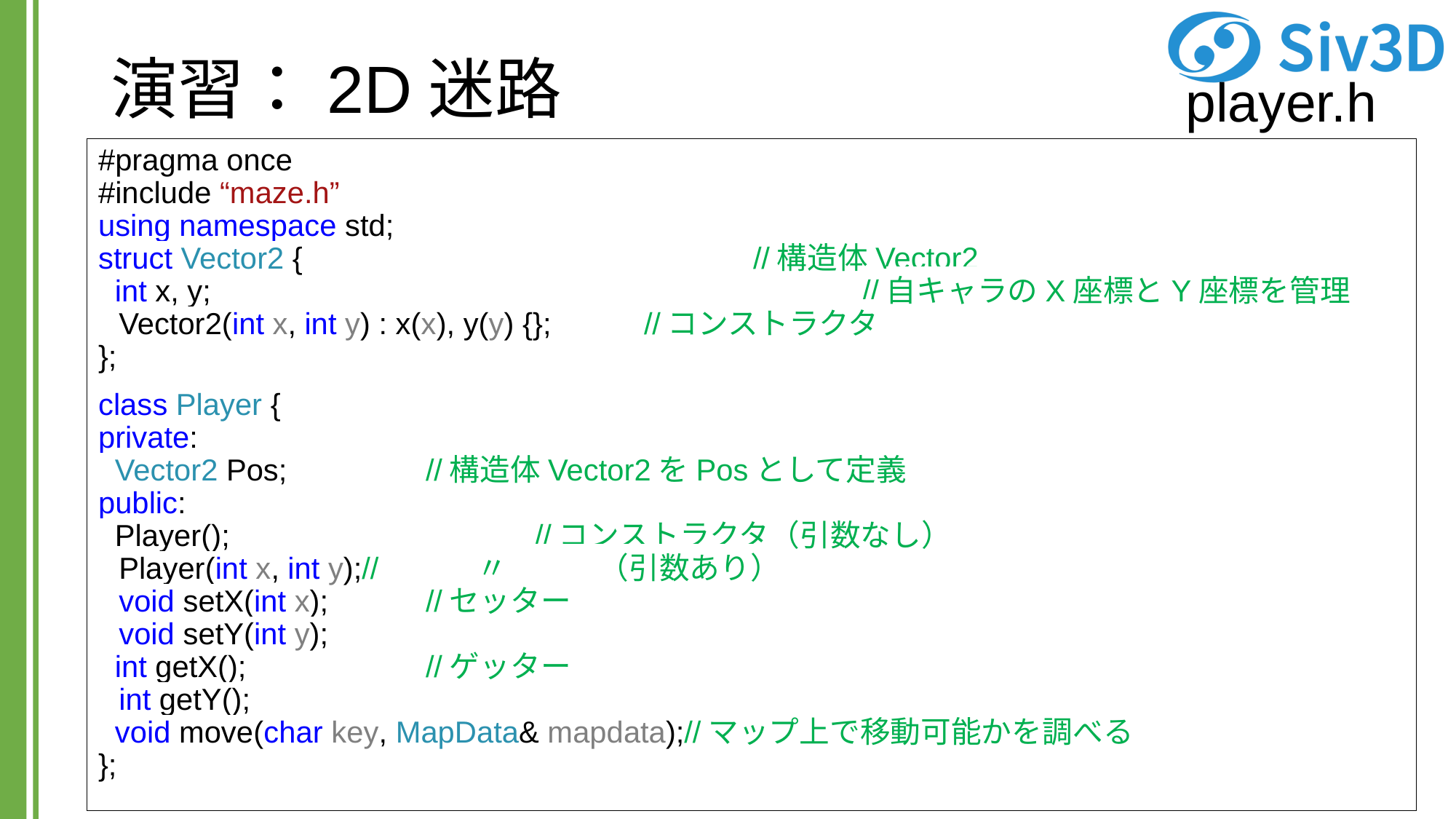

# 演習：2D迷路
player.h
#pragma once
#include “maze.h”
using namespace std;
struct Vector2 {					//構造体Vector2
  int x, y;						//自キャラのX座標とY座標を管理
  Vector2(int x, int y) : x(x), y(y) {};	//コンストラクタ
};
class Player {
private:
  Vector2 Pos;		//構造体Vector2をPosとして定義
public:
  Player();			//コンストラクタ（引数なし）
  Player(int x, int y);//　　　〃　　　（引数あり）
  void setX(int x);	//セッター
  void setY(int y);
  int getX();		//ゲッター
  int getY();
  void move(char key, MapData& mapdata);//マップ上で移動可能かを調べる
};